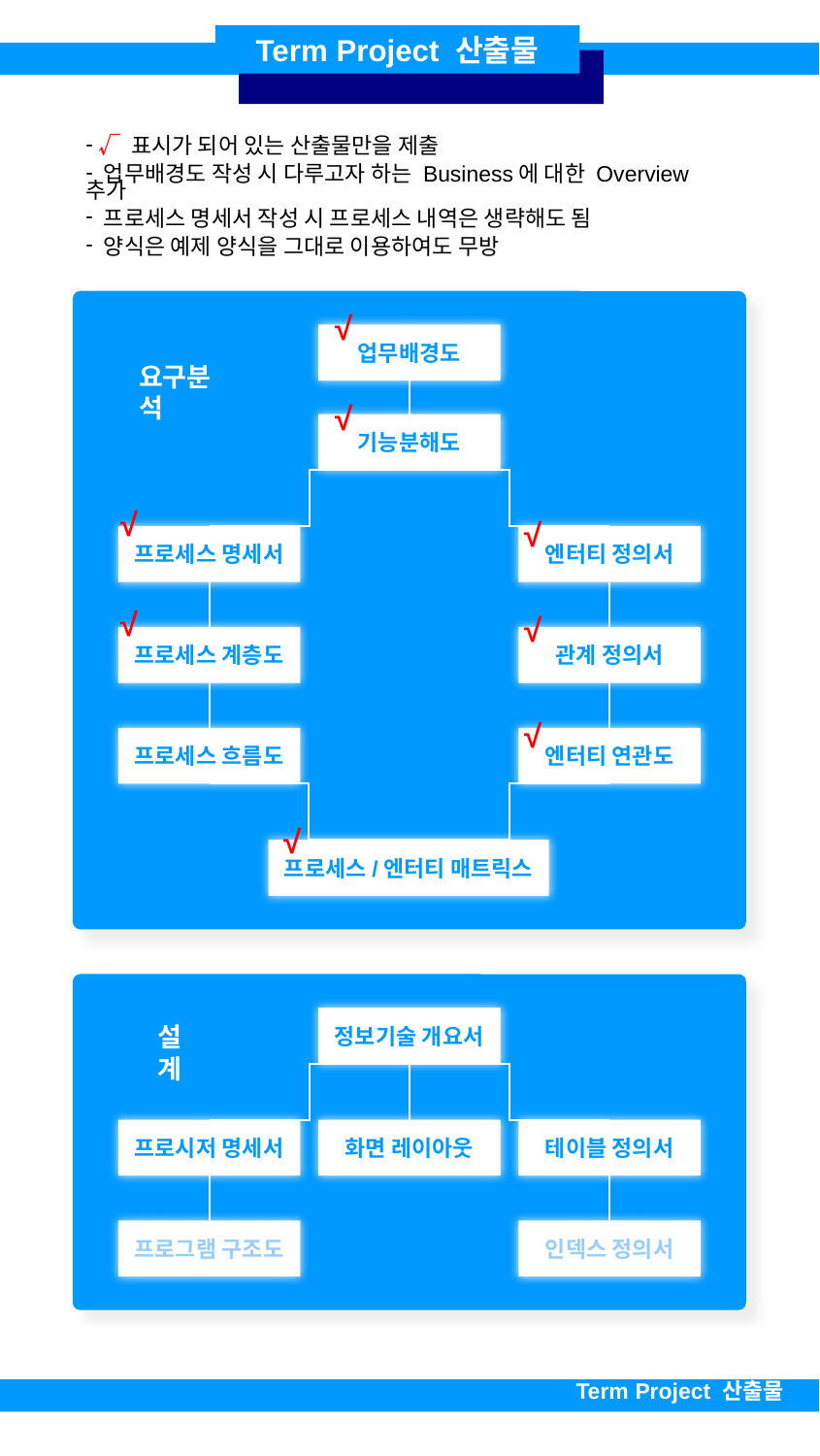

Term Project 산출물

 √ 표시가 되어 있는 산출물만을 제출
 업무배경도 작성 시 다루고자 하는 Business에 대한 Overview 추가
 프로세스 명세서 작성 시 프로세스 내역은 생략해도 됨
 양식은 예제 양식을 그대로 이용하여도 무방

√
업무배경도
요구분석
√
기능분해도
√
√
프로세스 명세서
엔터티 정의서
√
√
프로세스 계층도
관계 정의서
√
프로세스 흐름도
엔터티 연관도
√
프로세스/엔터티 매트릭스

정보기술 개요서
설계
프로시저 명세서
화면 레이아웃
테이블 정의서
프로그램 구조도
인덱스 정의서
Term Project 산출물